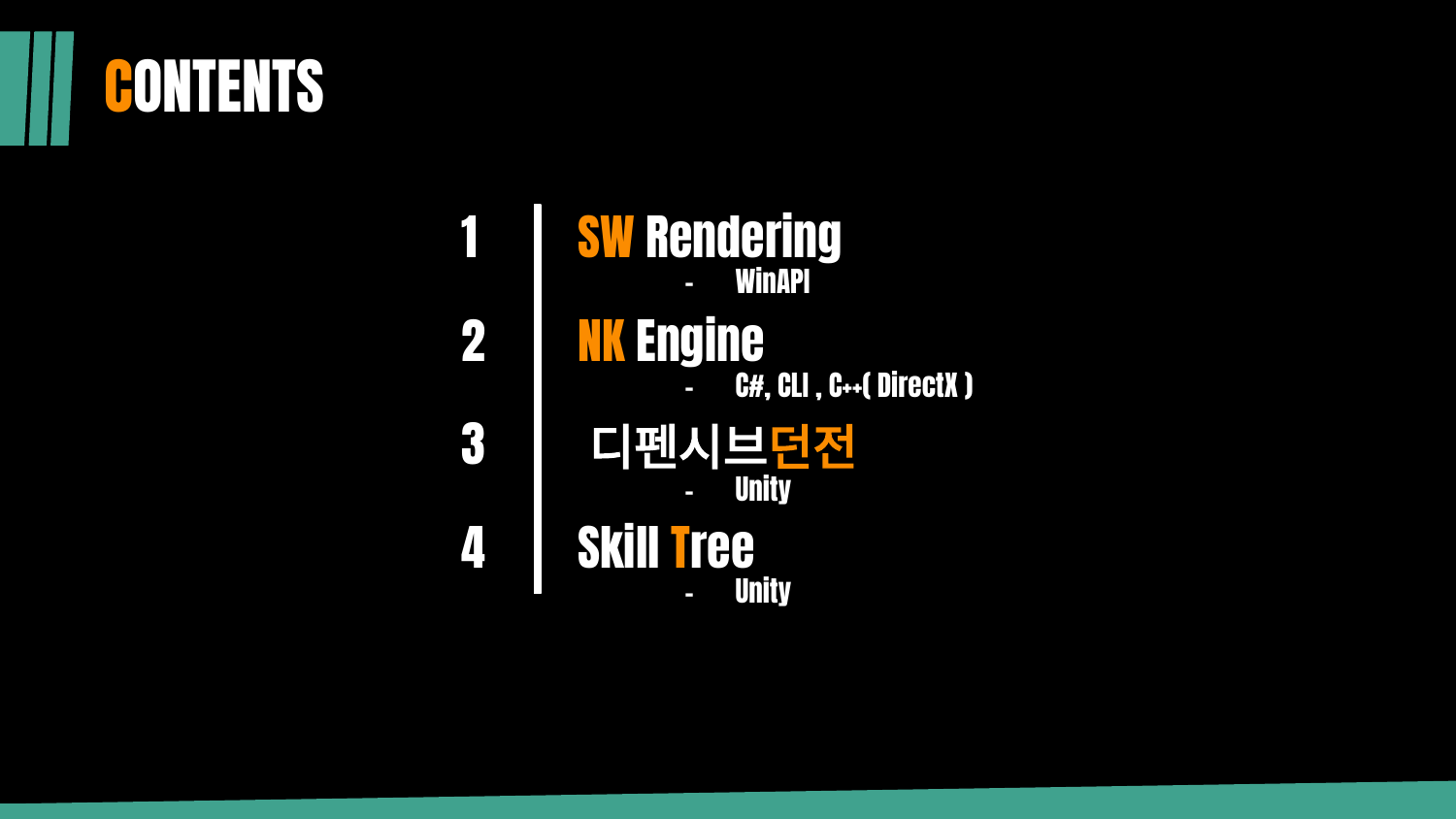

CONTENTS

1
  SW Rendering

WinAPI
2
  NK Engine
C#, CLI , C++( DirectX )
3
  디펜시브던전
Unity
4
  Skill Tree
Unity